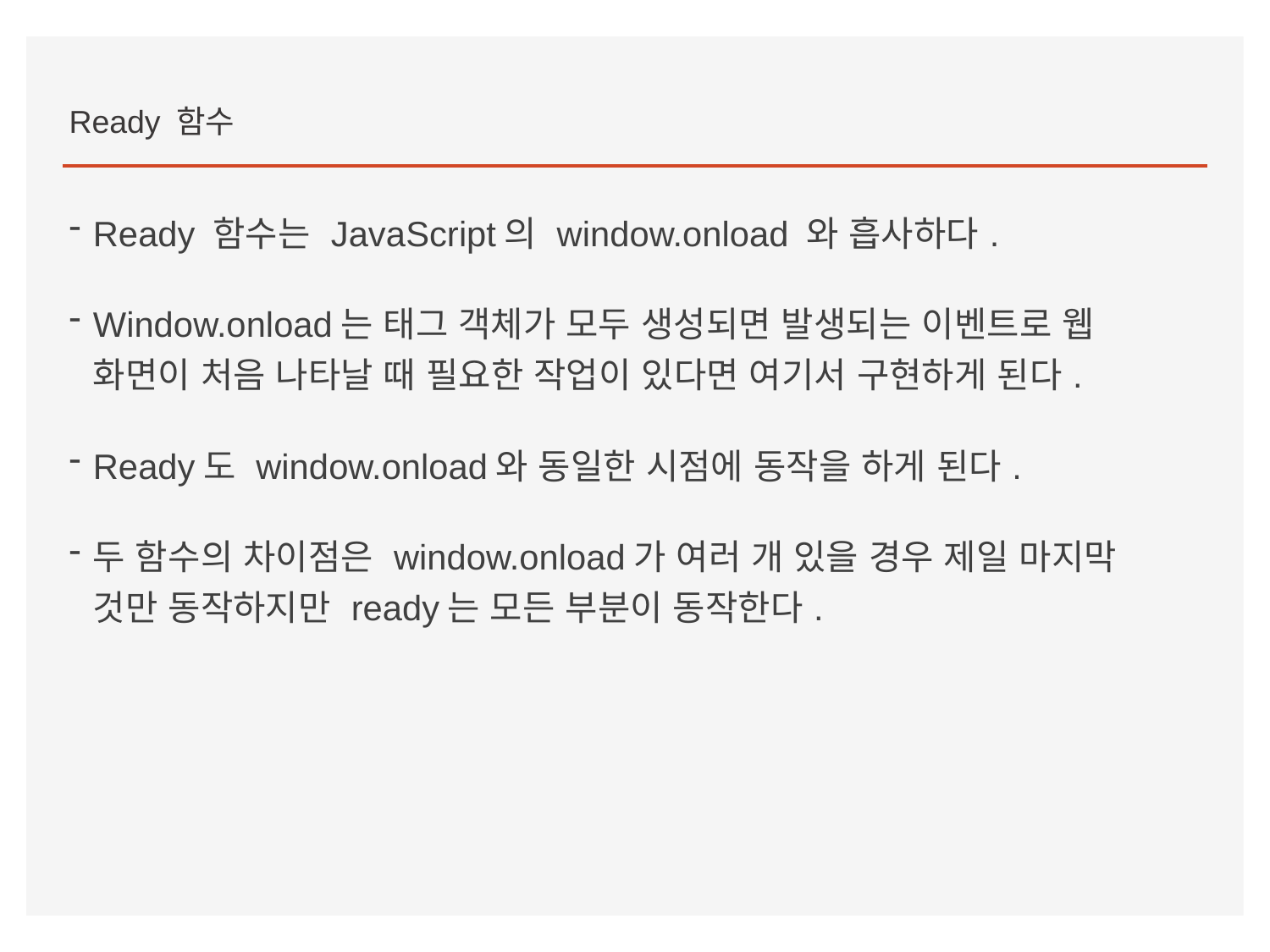

Ready 함수
Ready 함수는 JavaScript의 window.onload 와 흡사하다.
Window.onload는 태그 객체가 모두 생성되면 발생되는 이벤트로 웹 화면이 처음 나타날 때 필요한 작업이 있다면 여기서 구현하게 된다.
Ready도 window.onload와 동일한 시점에 동작을 하게 된다.
두 함수의 차이점은 window.onload가 여러 개 있을 경우 제일 마지막 것만 동작하지만 ready는 모든 부분이 동작한다.